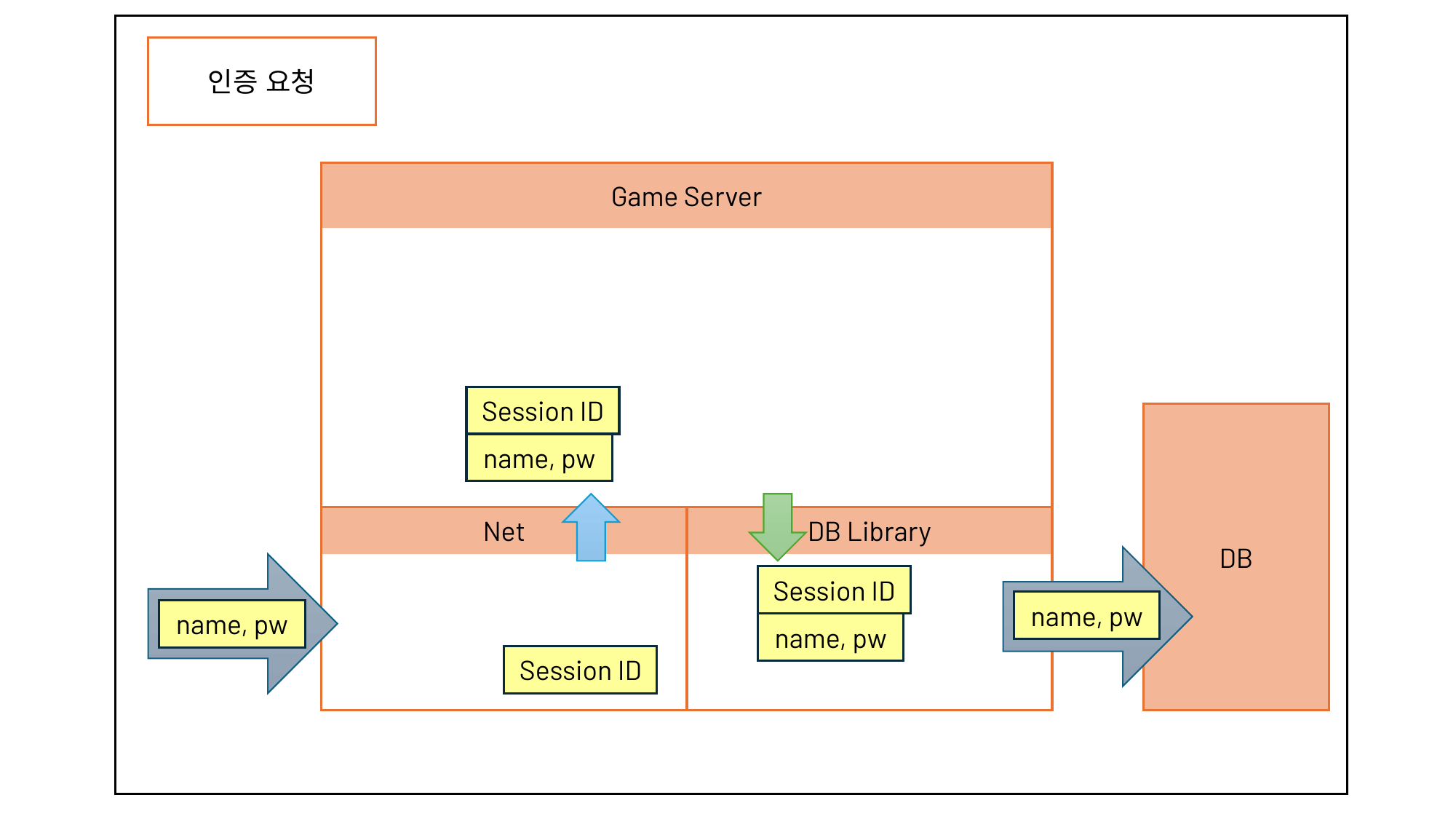

인증 요청
Game Server

Session ID

DB
name, pw

Net
DB Library

Session ID
name, pw
name, pw
name, pw
Session ID